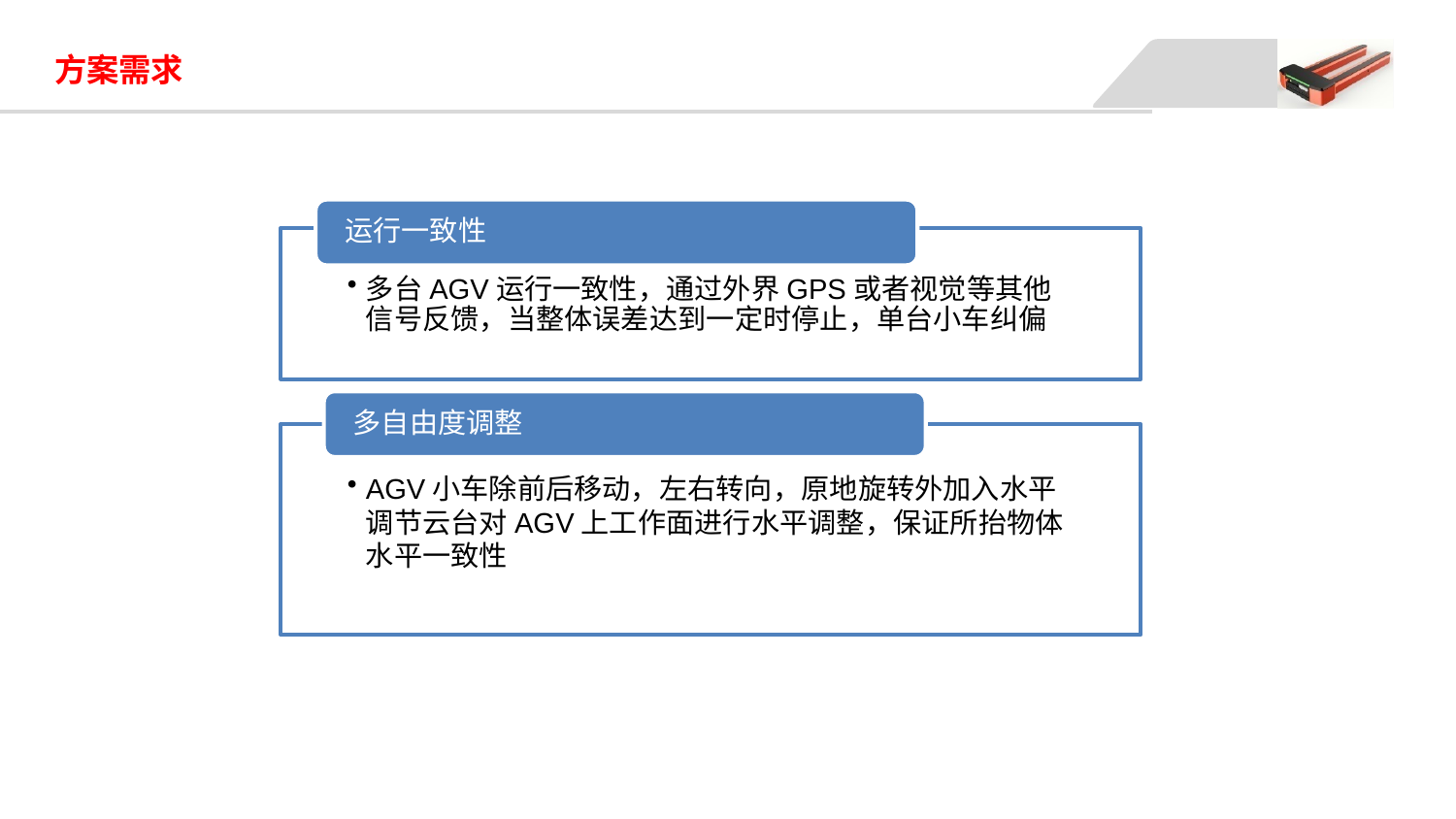

方案需求
多台AGV运行一致性，通过外界GPS或者视觉等其他信号反馈，当整体误差达到一定时停止，单台小车纠偏
运行一致性
AGV小车除前后移动，左右转向，原地旋转外加入水平调节云台对AGV上工作面进行水平调整，保证所抬物体水平一致性
多自由度调整